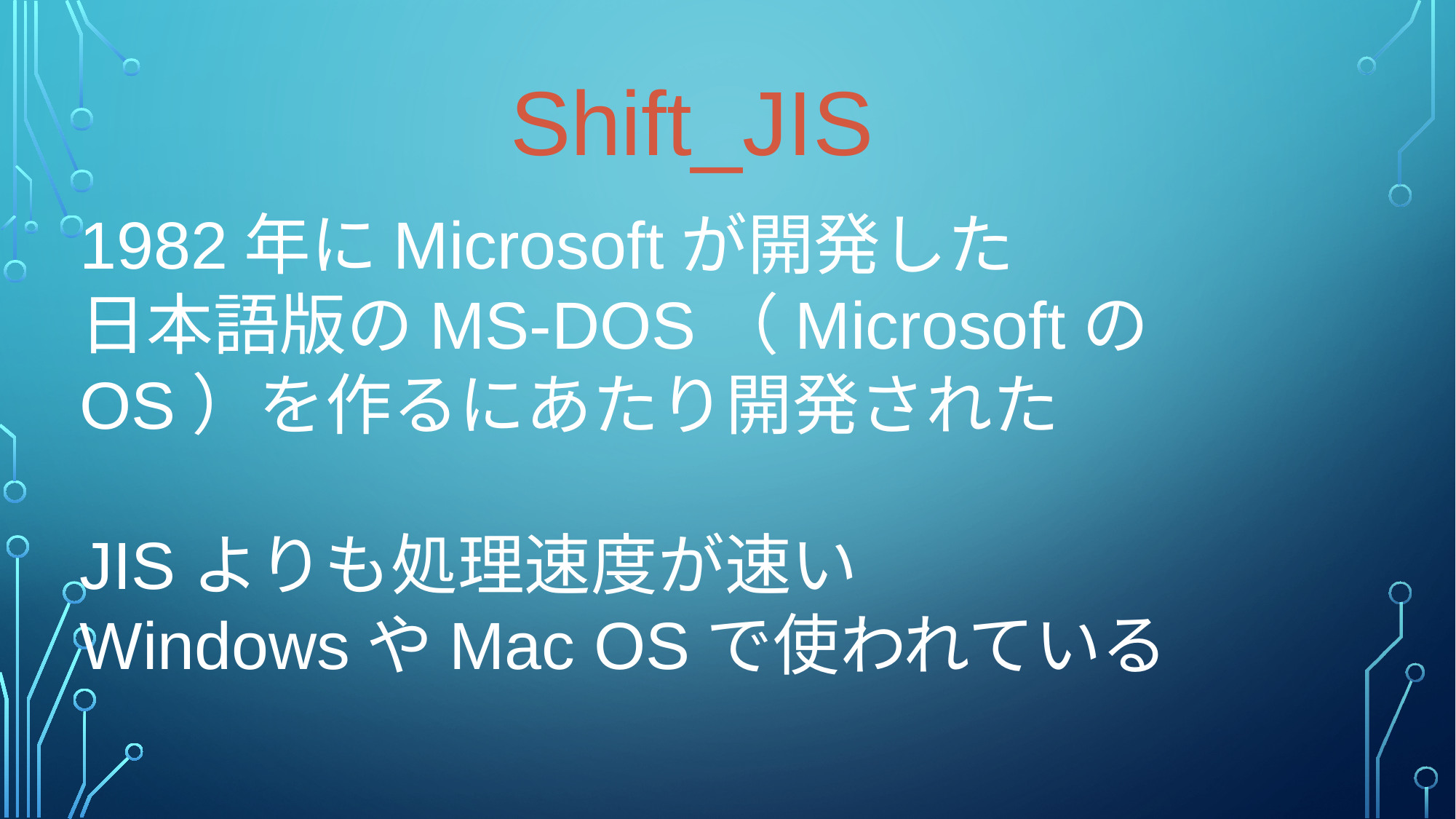

# Shift_JIS
1982年にMicrosoftが開発した
日本語版のMS-DOS（MicrosoftのOS）を作るにあたり開発された

JISよりも処理速度が速い
WindowsやMac OSで使われている